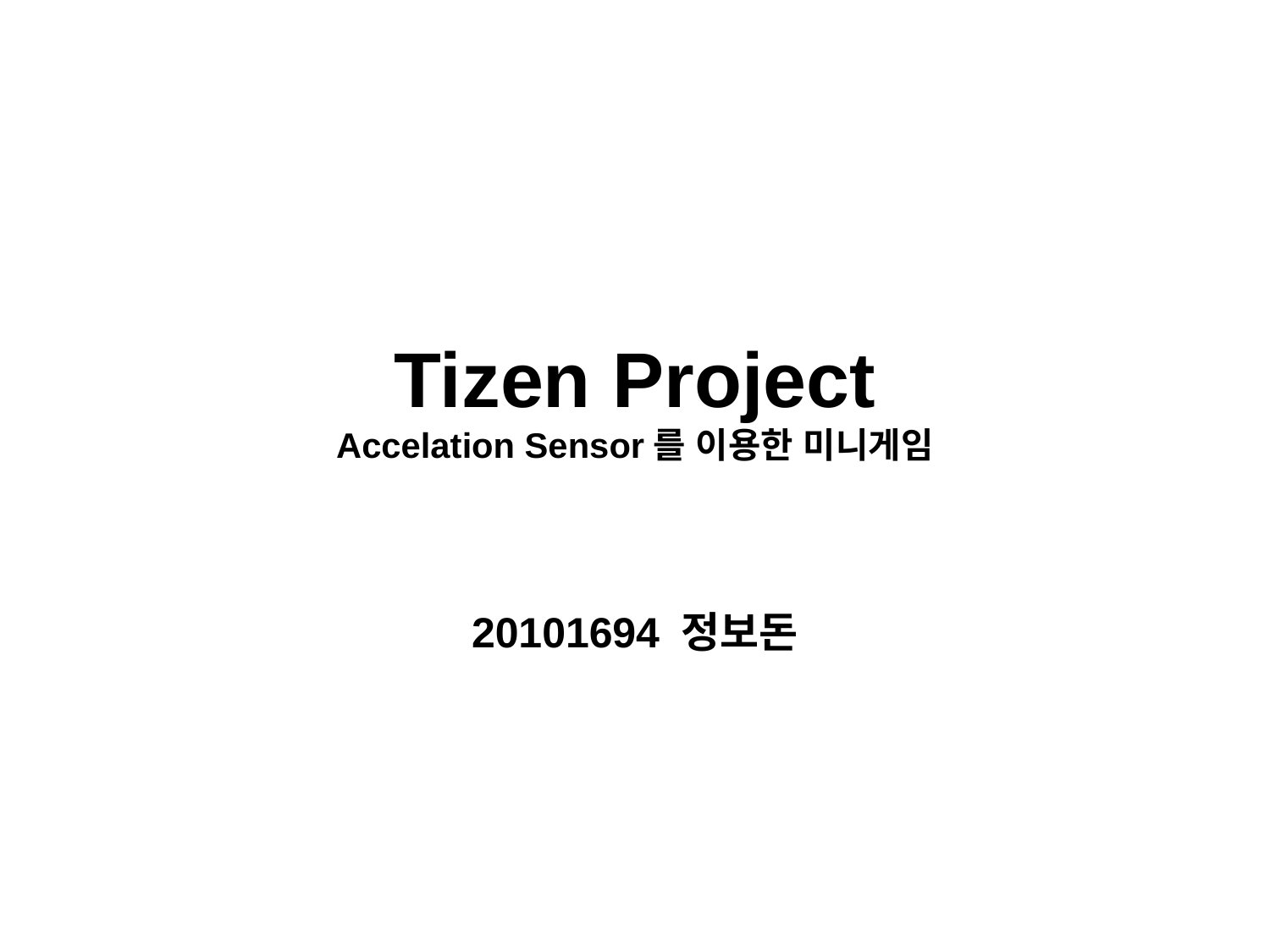

# Tizen Project Accelation Sensor를 이용한 미니게임

20101694 정보돈